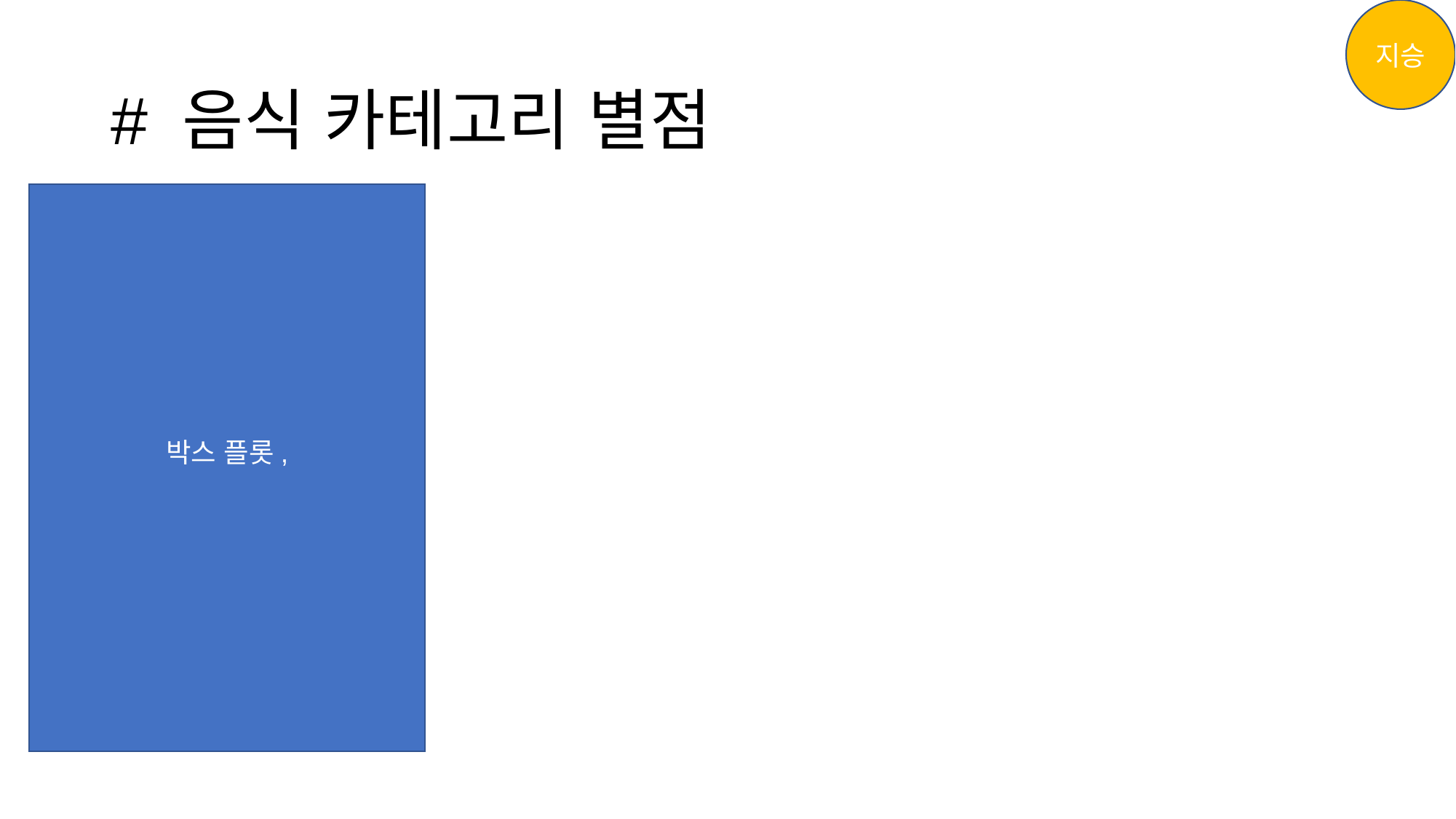

지승
# # 음식 카테고리 별점
박스 플롯,